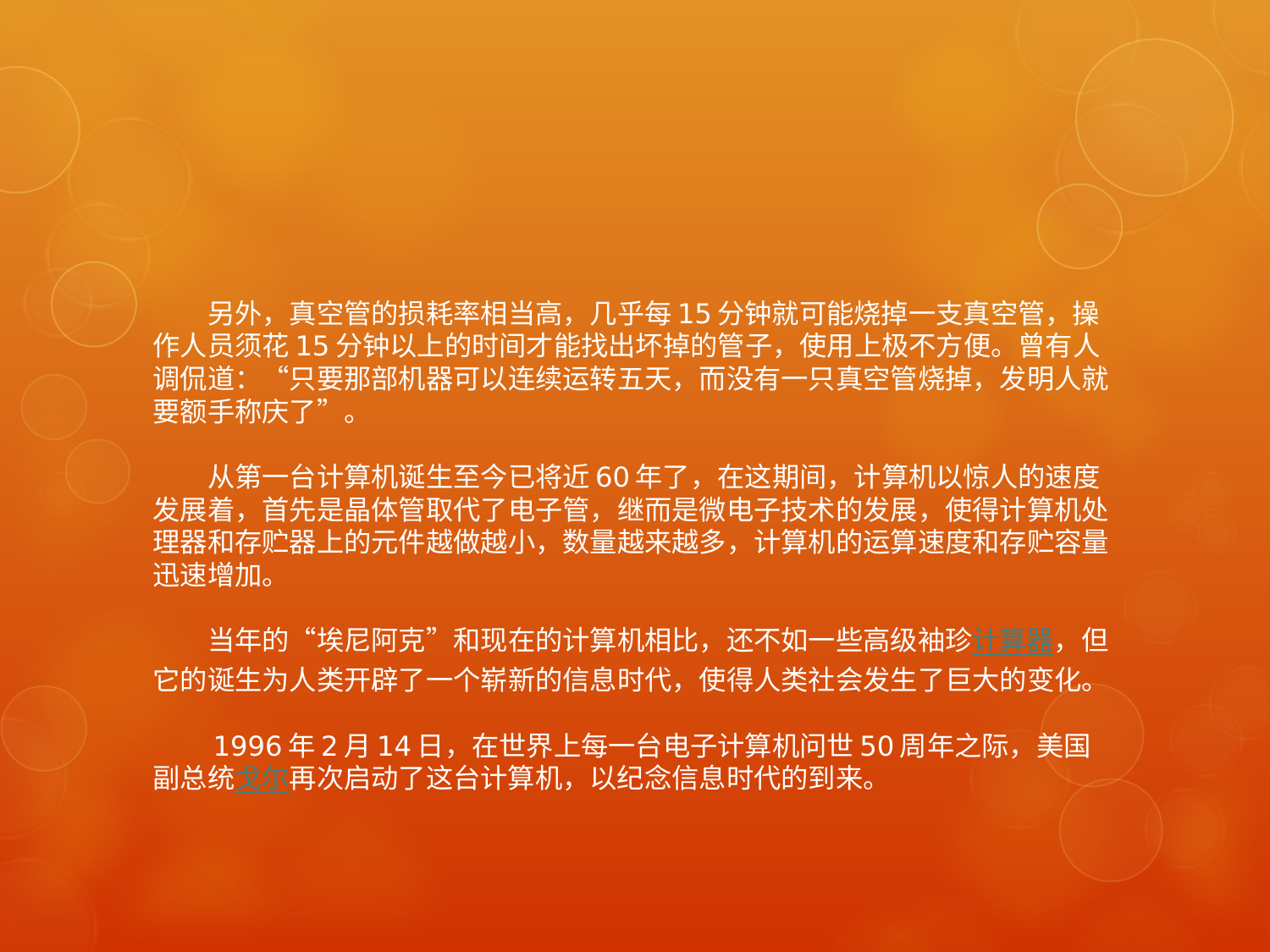

#
　
　　另外，真空管的损耗率相当高，几乎每15分钟就可能烧掉一支真空管，操作人员须花15分钟以上的时间才能找出坏掉的管子，使用上极不方便。曾有人调侃道：“只要那部机器可以连续运转五天，而没有一只真空管烧掉，发明人就要额手称庆了”。
　　从第一台计算机诞生至今已将近60年了，在这期间，计算机以惊人的速度发展着，首先是晶体管取代了电子管，继而是微电子技术的发展，使得计算机处理器和存贮器上的元件越做越小，数量越来越多，计算机的运算速度和存贮容量迅速增加。
　　当年的“埃尼阿克”和现在的计算机相比，还不如一些高级袖珍计算器，但它的诞生为人类开辟了一个崭新的信息时代，使得人类社会发生了巨大的变化。
　　1996年2月14日，在世界上每一台电子计算机问世50周年之际，美国副总统戈尔再次启动了这台计算机，以纪念信息时代的到来。